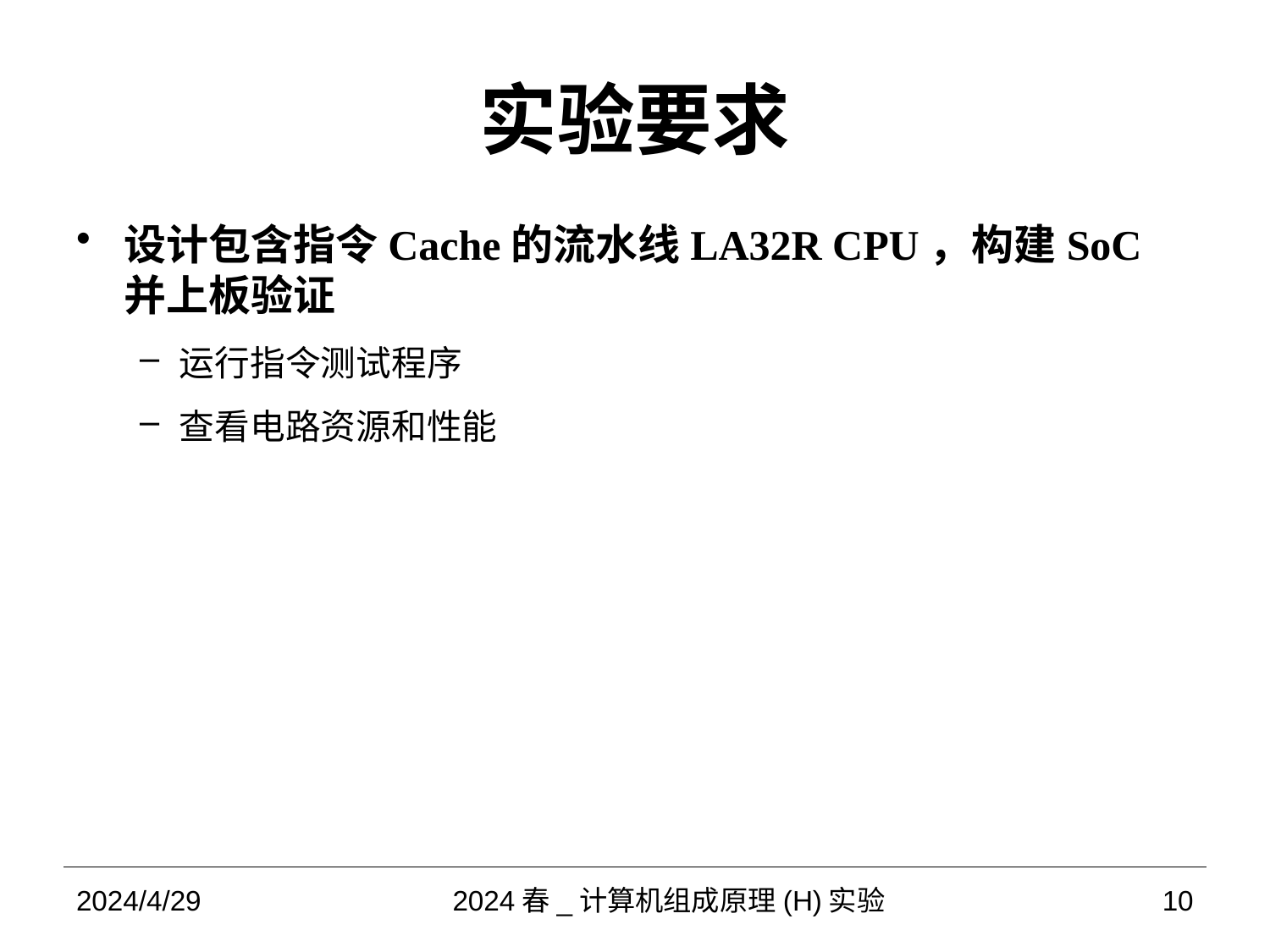

# 实验要求
设计包含指令Cache的流水线LA32R CPU，构建SoC并上板验证
运行指令测试程序
查看电路资源和性能

2024/4/29
2024春_计算机组成原理(H)实验
10